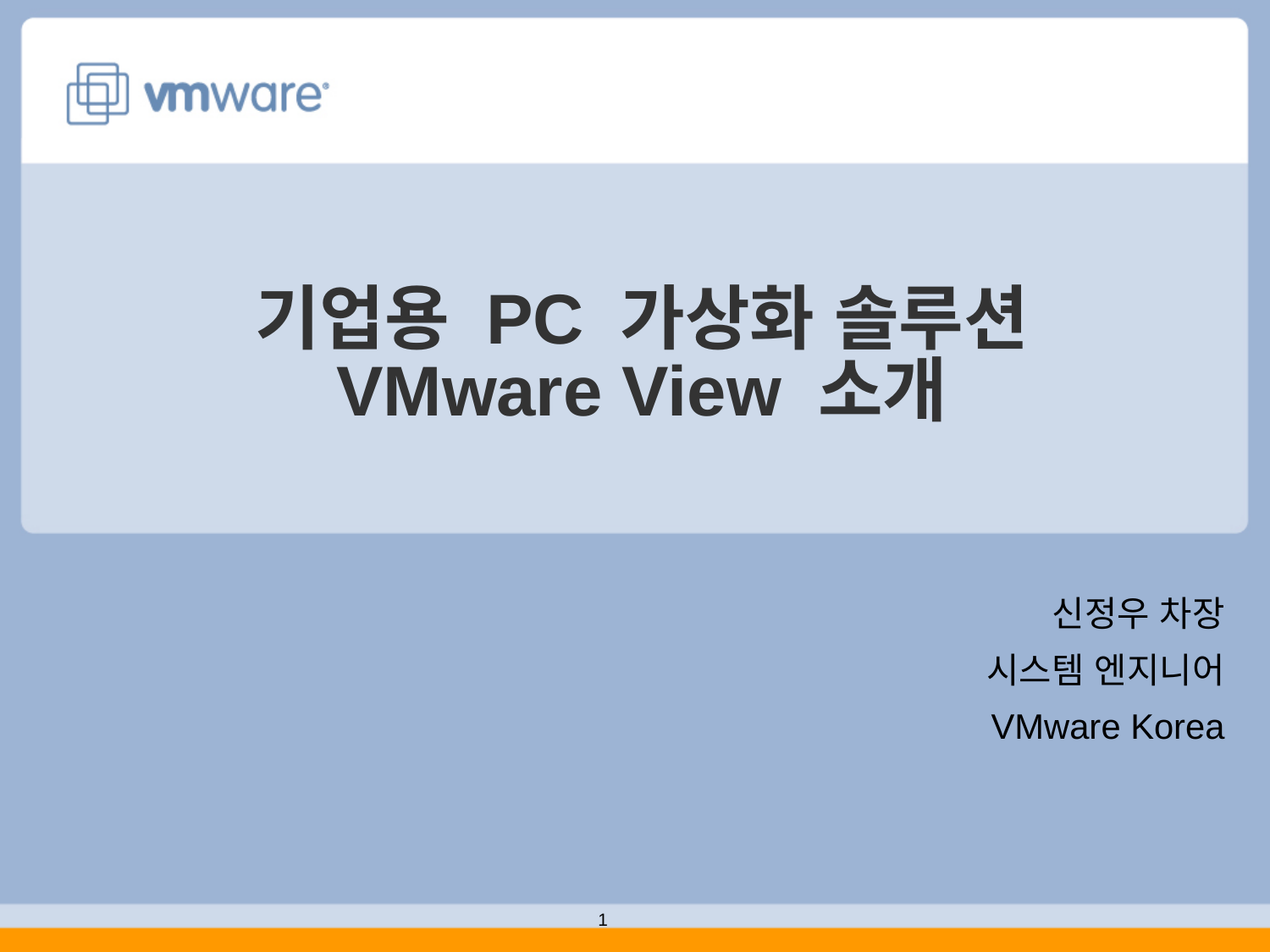

# 기업용 PC 가상화 솔루션 VMware View 소개
신정우 차장
시스템 엔지니어
VMware Korea
1